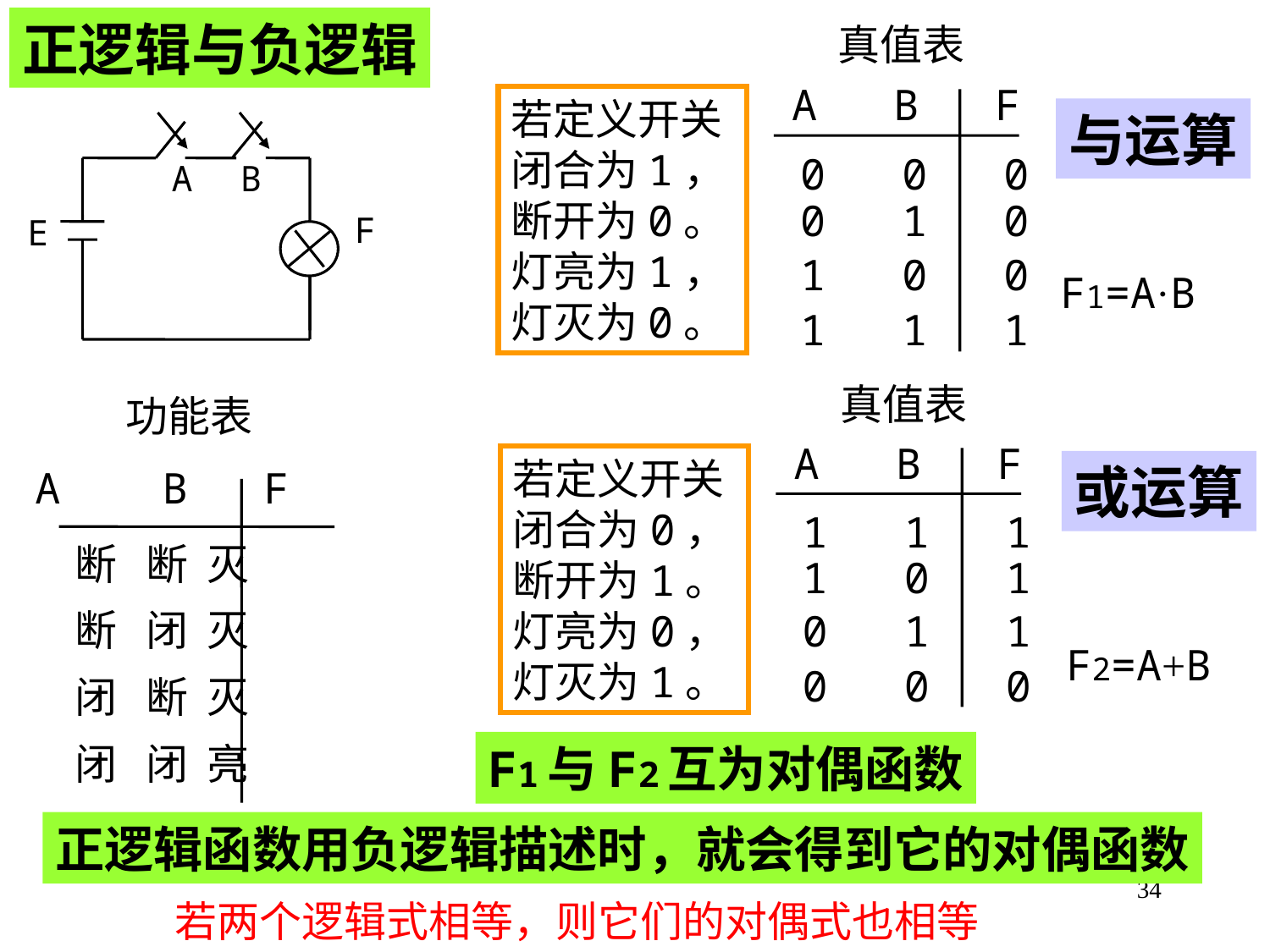

正逻辑与负逻辑
真值表
 A   B   F

 0   0   0
 0   1   0
 1   0   0
 1   1   1
若定义开关闭合为1，断开为0。灯亮为1，灯灭为0。
与运算

 A
B

F
E

F1=A·B
真值表
 A   B   F

 1   1   1
 1   0   1
 0   1   1
 0   0   0
功能表
A    B   F

断   断  灭
断   闭  灭
闭   断  灭
闭   闭  亮
若定义开关闭合为0，断开为1。灯亮为0，灯灭为1。
或运算
F2=A+B
F1与F2互为对偶函数
正逻辑函数用负逻辑描述时，就会得到它的对偶函数
34
若两个逻辑式相等，则它们的对偶式也相等